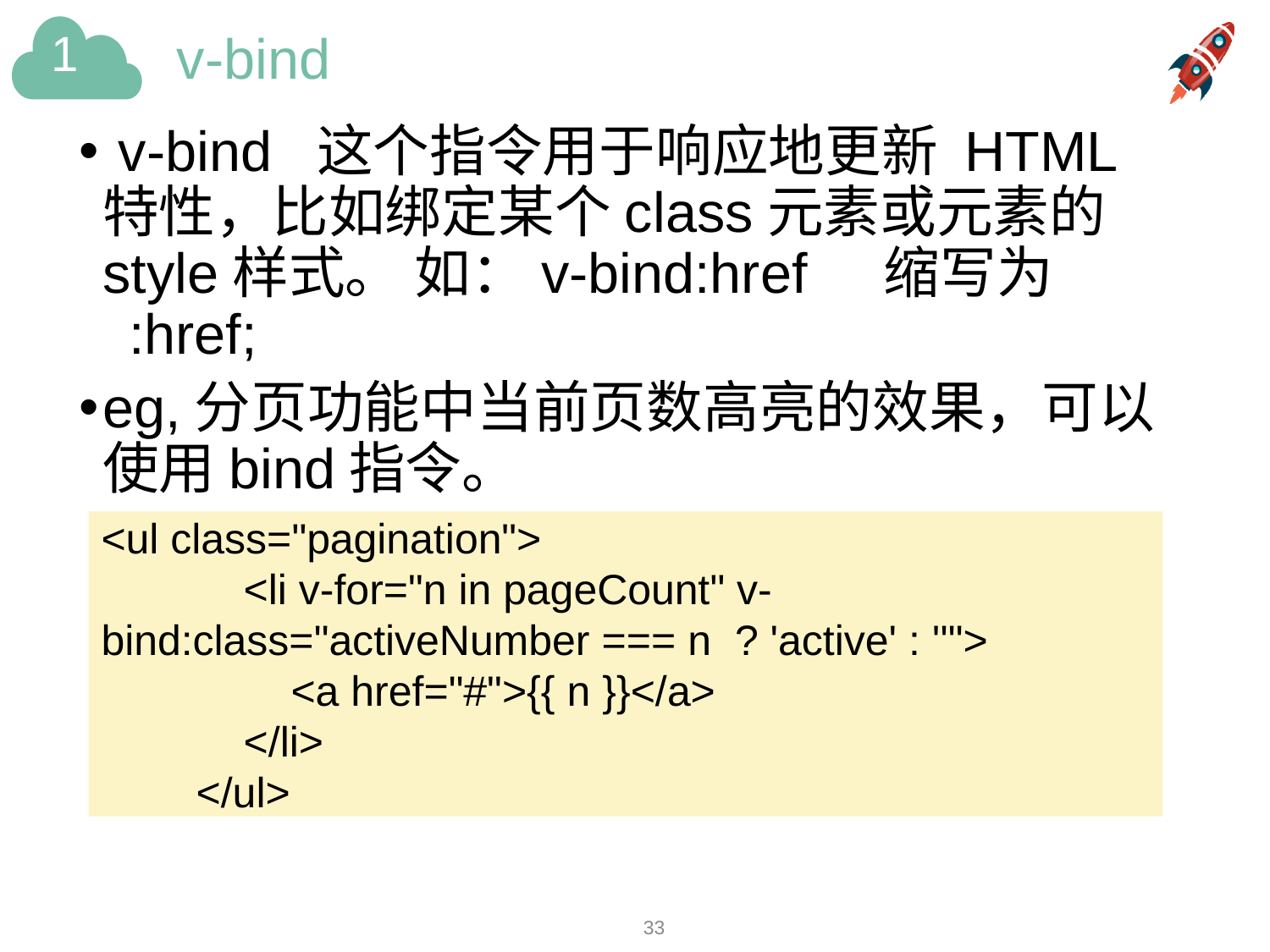

# v-bind
 v-bind  这个指令用于响应地更新 HTML 特性，比如绑定某个class元素或元素的style样式。 如：v-bind:href    缩写为    :href;
eg,分页功能中当前页数高亮的效果，可以使用bind指令。
<ul class="pagination">
            <li v-for="n in pageCount" v-bind:class="activeNumber === n  ? 'active' : ''">
                <a href="#">{{ n }}</a>
            </li>
        </ul>
33